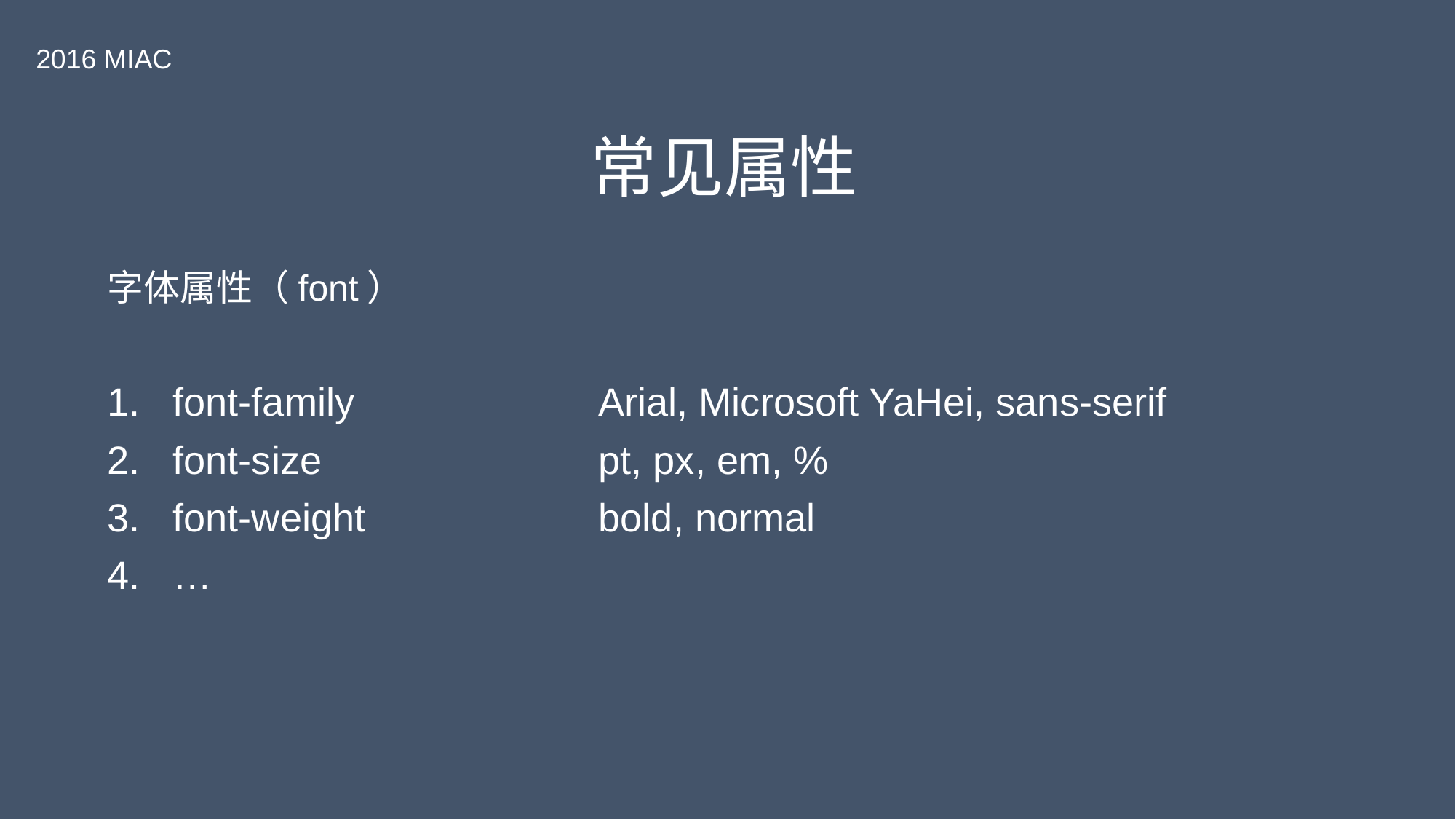

2016 MIAC
常见属性
字体属性（font）

 font-family			Arial, Microsoft YaHei, sans-serif
 font-size			pt, px, em, %
 font-weight			bold, normal
 …